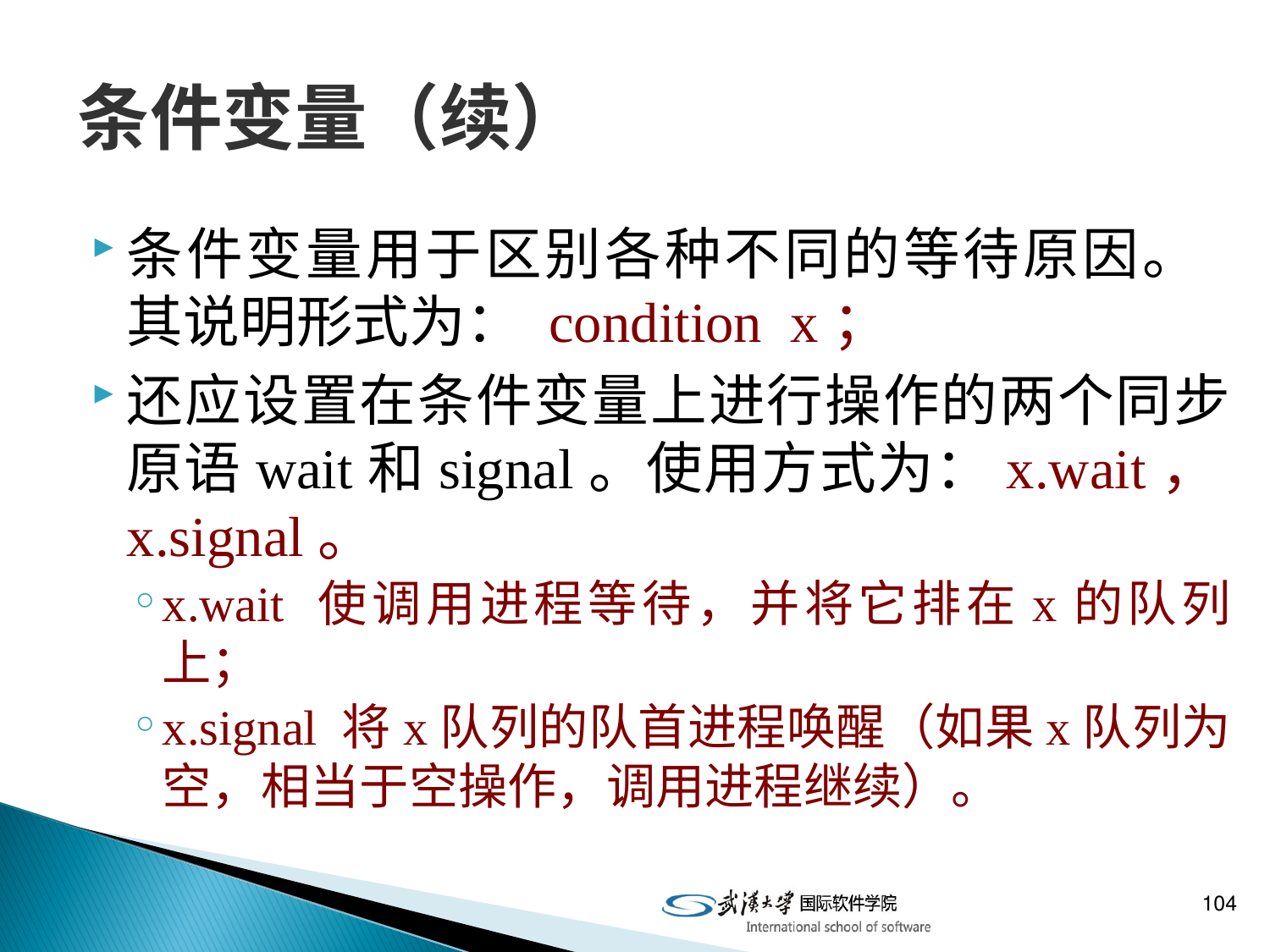

# 条件变量（续）
条件变量用于区别各种不同的等待原因。   其说明形式为： condition  x；
还应设置在条件变量上进行操作的两个同步原语wait和signal。使用方式为：x.wait，x.signal。
x.wait 使调用进程等待，并将它排在x的队列上；
x.signal 将x队列的队首进程唤醒（如果x队列为空，相当于空操作，调用进程继续）。